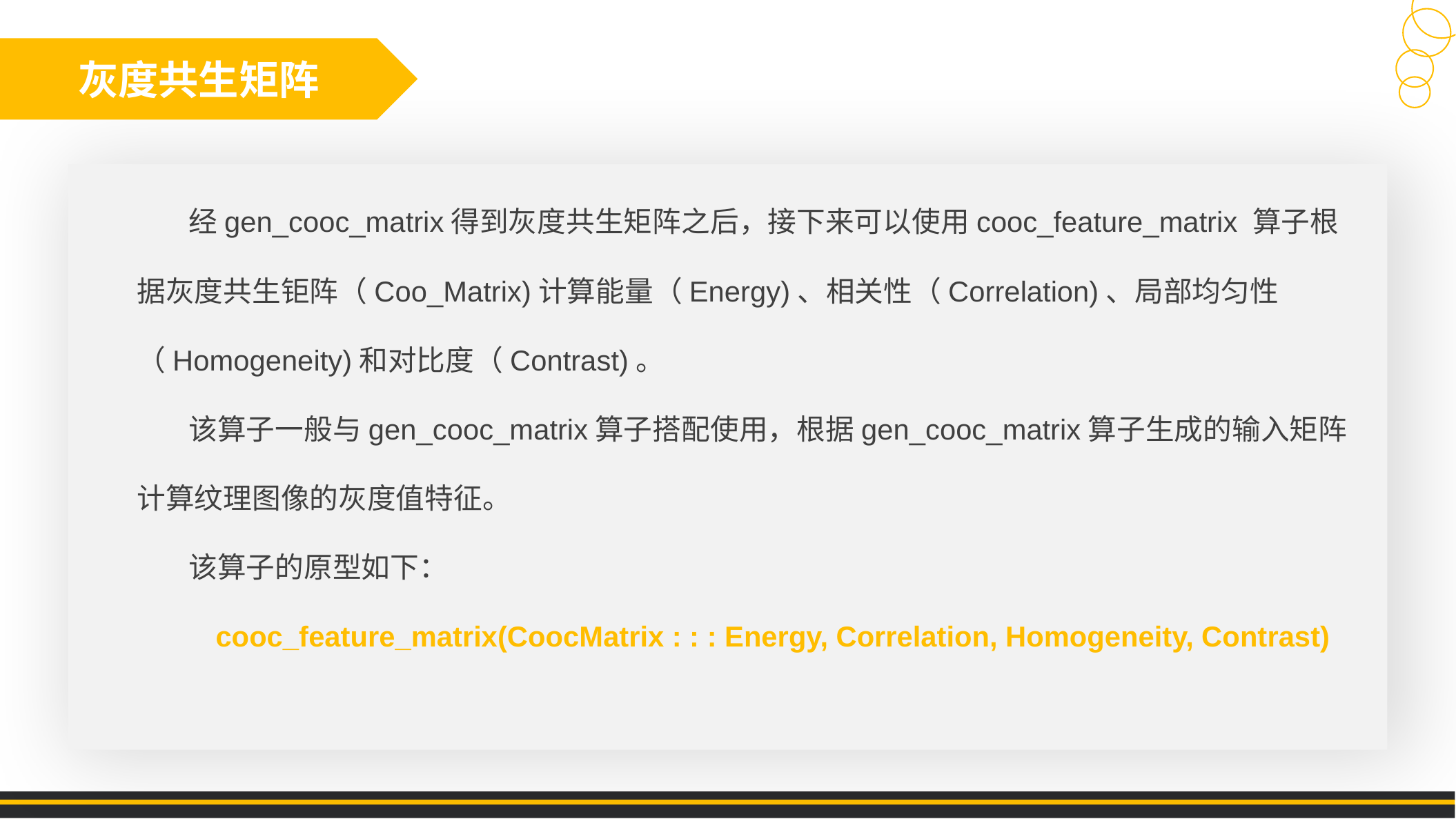

灰度共生矩阵

经gen_cooc_matrix得到灰度共生矩阵之后，接下来可以使用cooc_feature_matrix 算子根据灰度共生钜阵（Coo_Matrix)计算能量（Energy)、相关性（Correlation)、局部均匀性（Homogeneity)和对比度（Contrast)。
该算子一般与gen_cooc_matrix算子搭配使用，根据gen_cooc_matrix算子生成的输入矩阵计算纹理图像的灰度值特征。
该算子的原型如下：
cooc_feature_matrix(CoocMatrix : : : Energy, Correlation, Homogeneity, Contrast)